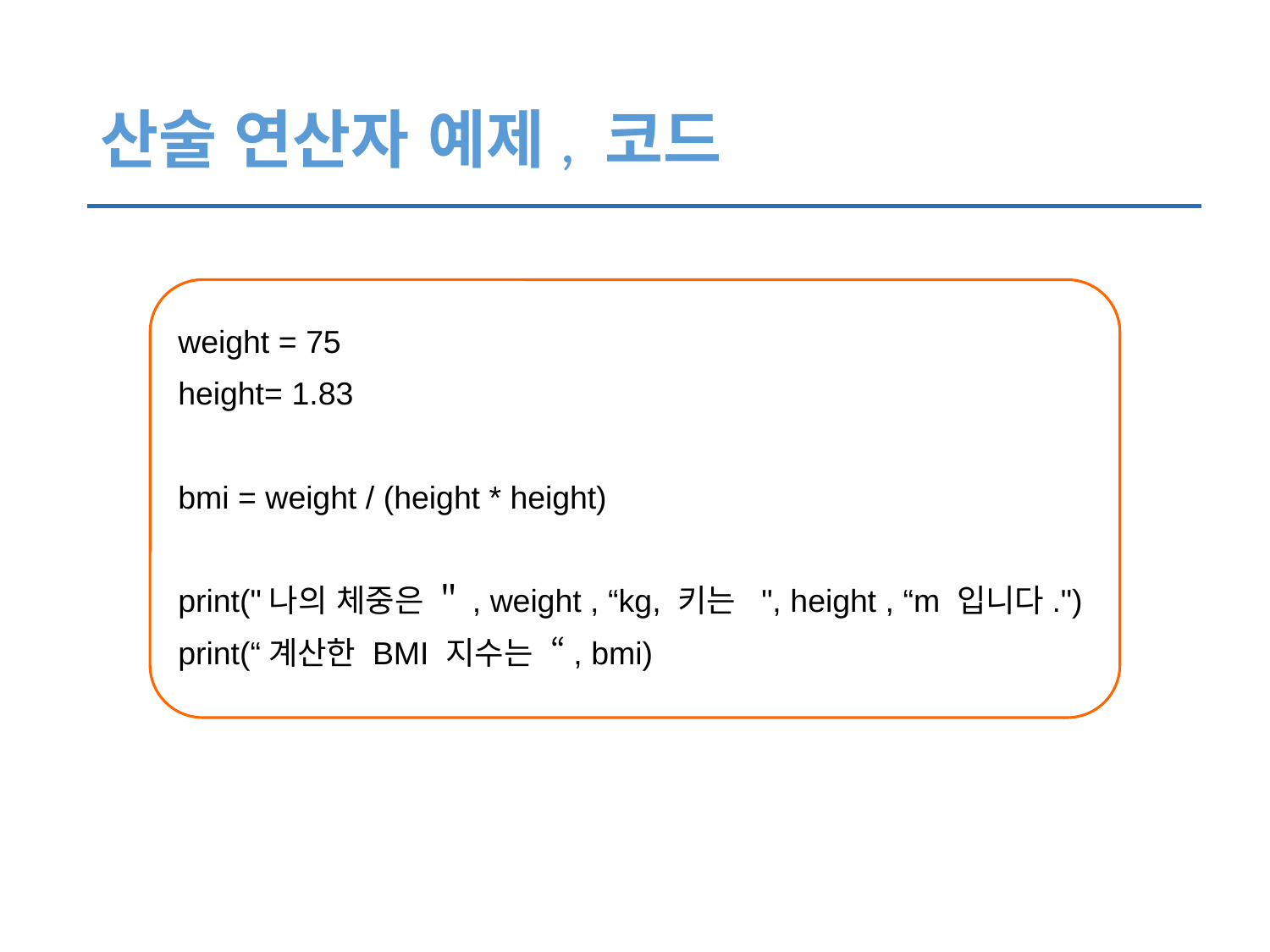

# 산술 연산자 예제, 코드
weight = 75
height= 1.83

bmi = weight / (height * height)

print("나의 체중은 ＂, weight , “kg, 키는  ", height , “m 입니다.")
print(“계산한 BMI 지수는  “, bmi)